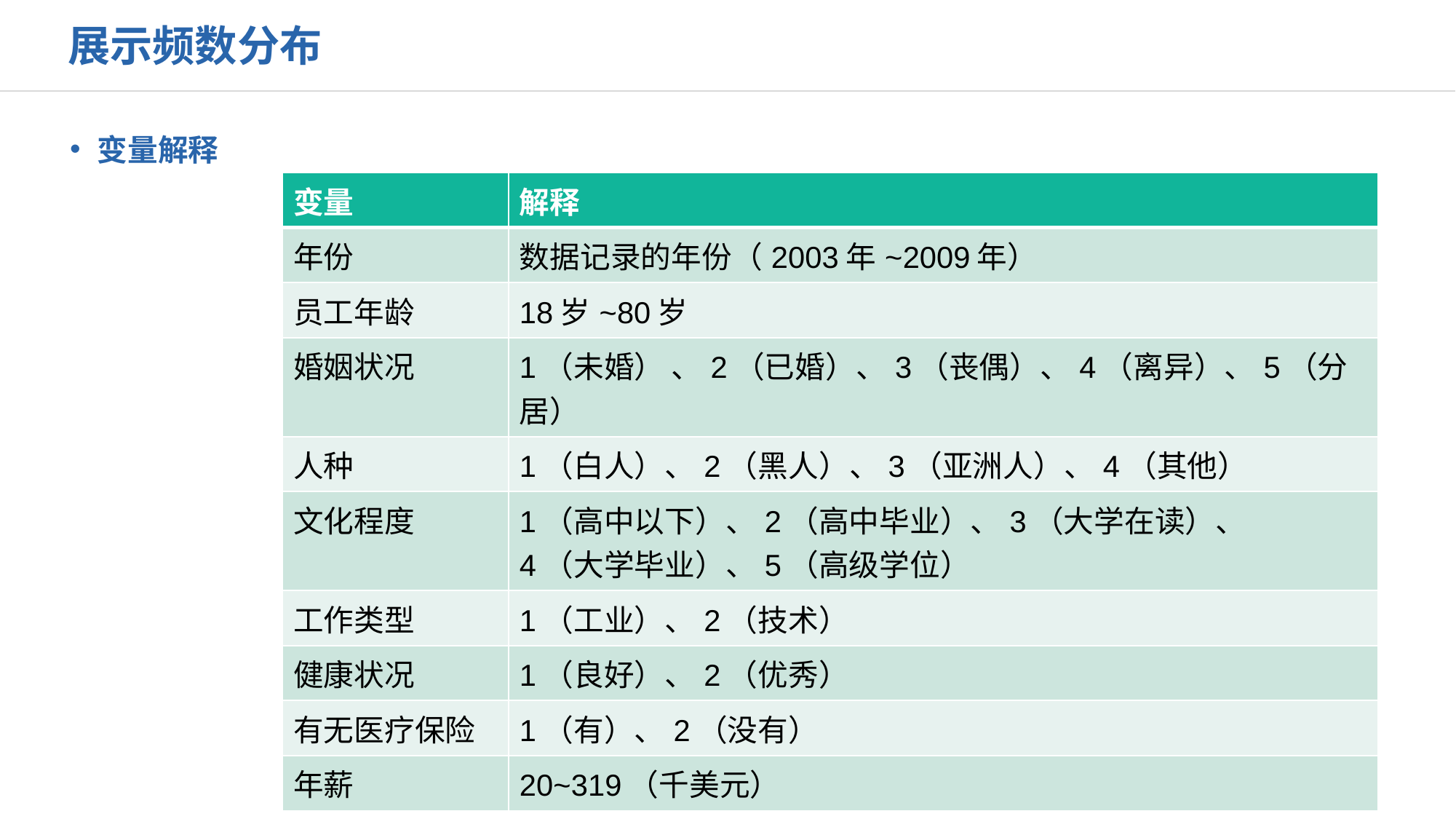

展示频数分布
变量解释

| 变量 | 解释 |
| --- | --- |
| 年份 | 数据记录的年份（2003年~2009年） |
| 员工年龄 | 18岁~80岁 |
| 婚姻状况 | 1（未婚） 、2（已婚）、3（丧偶）、4（离异）、5（分居） |
| 人种 | 1（白人）、2（黑人）、3（亚洲人）、4（其他） |
| 文化程度 | 1（高中以下）、2（高中毕业）、3（大学在读）、 4（大学毕业）、5（高级学位） |
| 工作类型 | 1（工业）、2（技术） |
| 健康状况 | 1（良好）、2（优秀） |
| 有无医疗保险 | 1（有）、2（没有） |
| 年薪 | 20~319（千美元） |